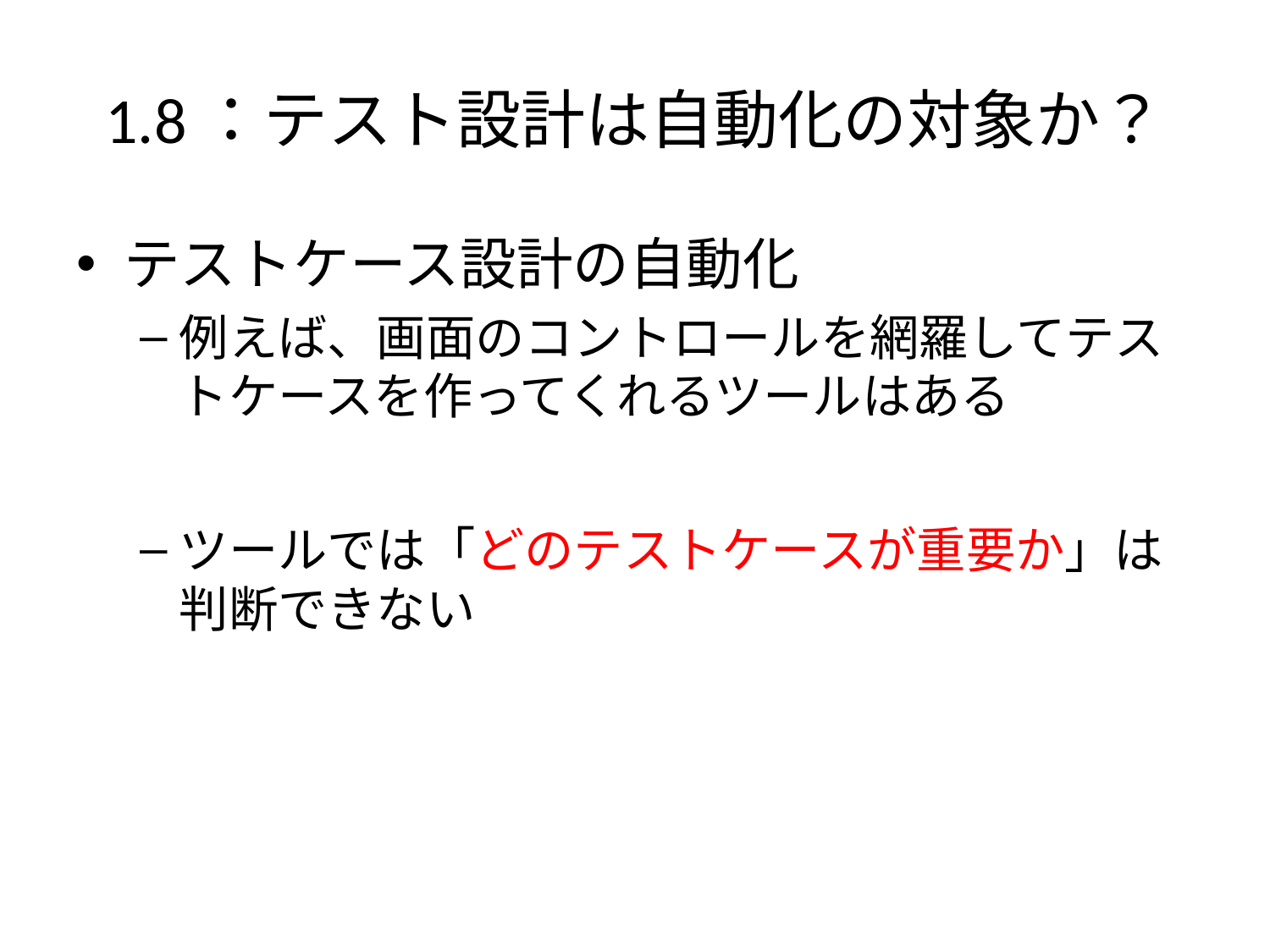

# 1.8：テスト設計は自動化の対象か？
テストケース設計の自動化
例えば、画面のコントロールを網羅してテストケースを作ってくれるツールはある

ツールでは「どのテストケースが重要か」は判断できない